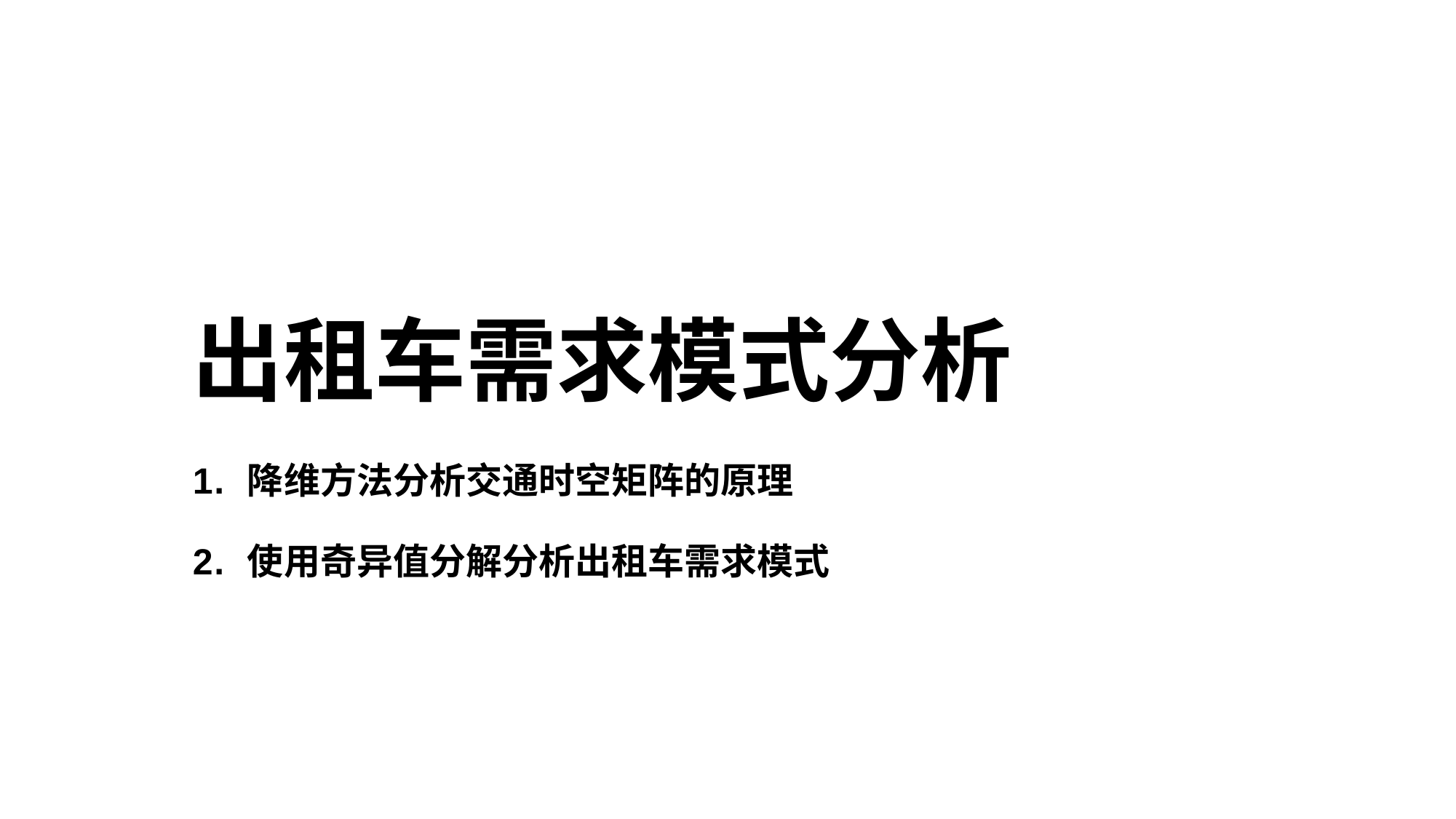

# 出租车需求模式分析
降维方法分析交通时空矩阵的原理
使用奇异值分解分析出租车需求模式